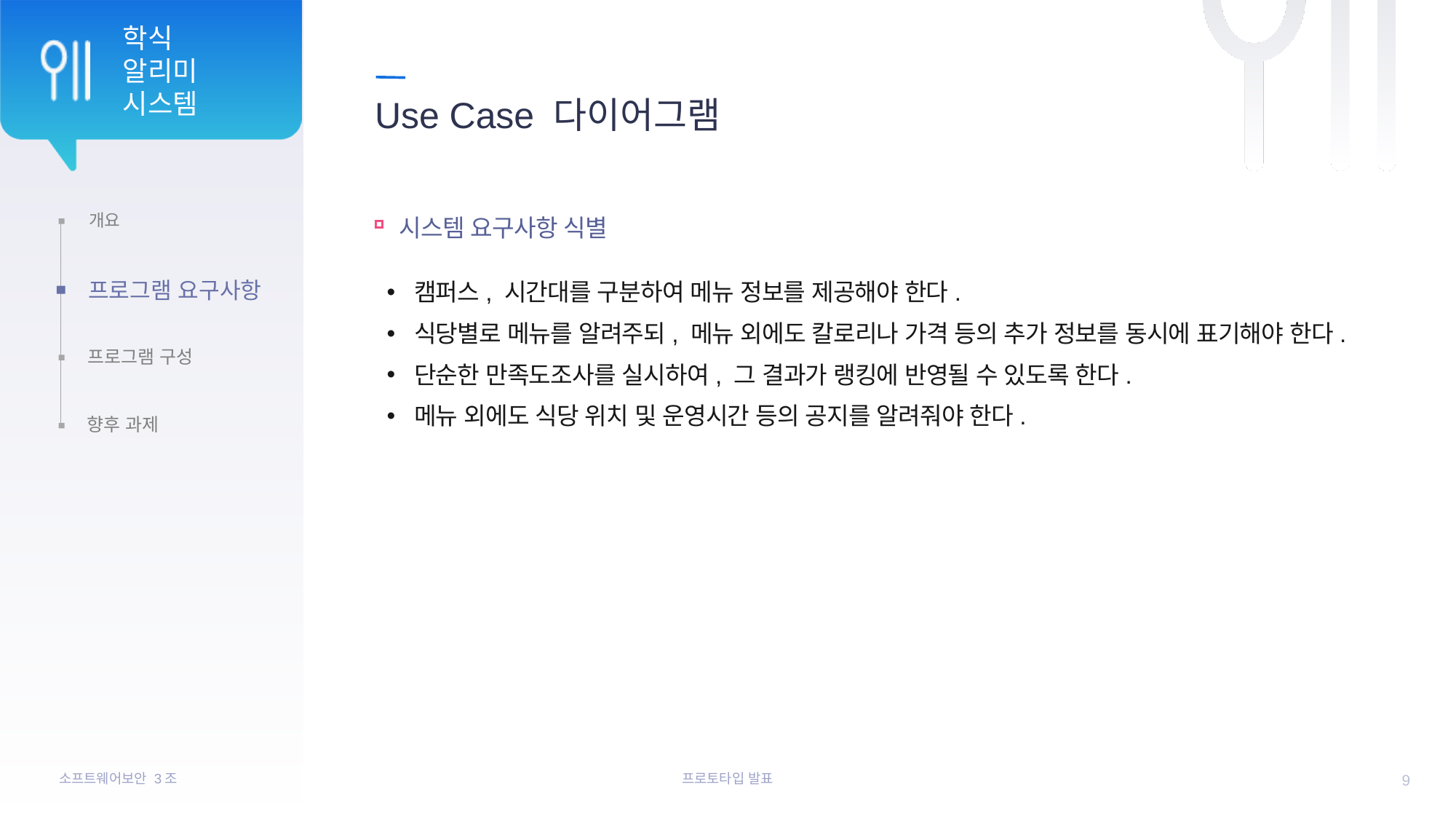

# Use Case 다이어그램
시스템 요구사항 식별
캠퍼스, 시간대를 구분하여 메뉴 정보를 제공해야 한다.
식당별로 메뉴를 알려주되, 메뉴 외에도 칼로리나 가격 등의 추가 정보를 동시에 표기해야 한다.
단순한 만족도조사를 실시하여, 그 결과가 랭킹에 반영될 수 있도록 한다.
메뉴 외에도 식당 위치 및 운영시간 등의 공지를 알려줘야 한다.
9